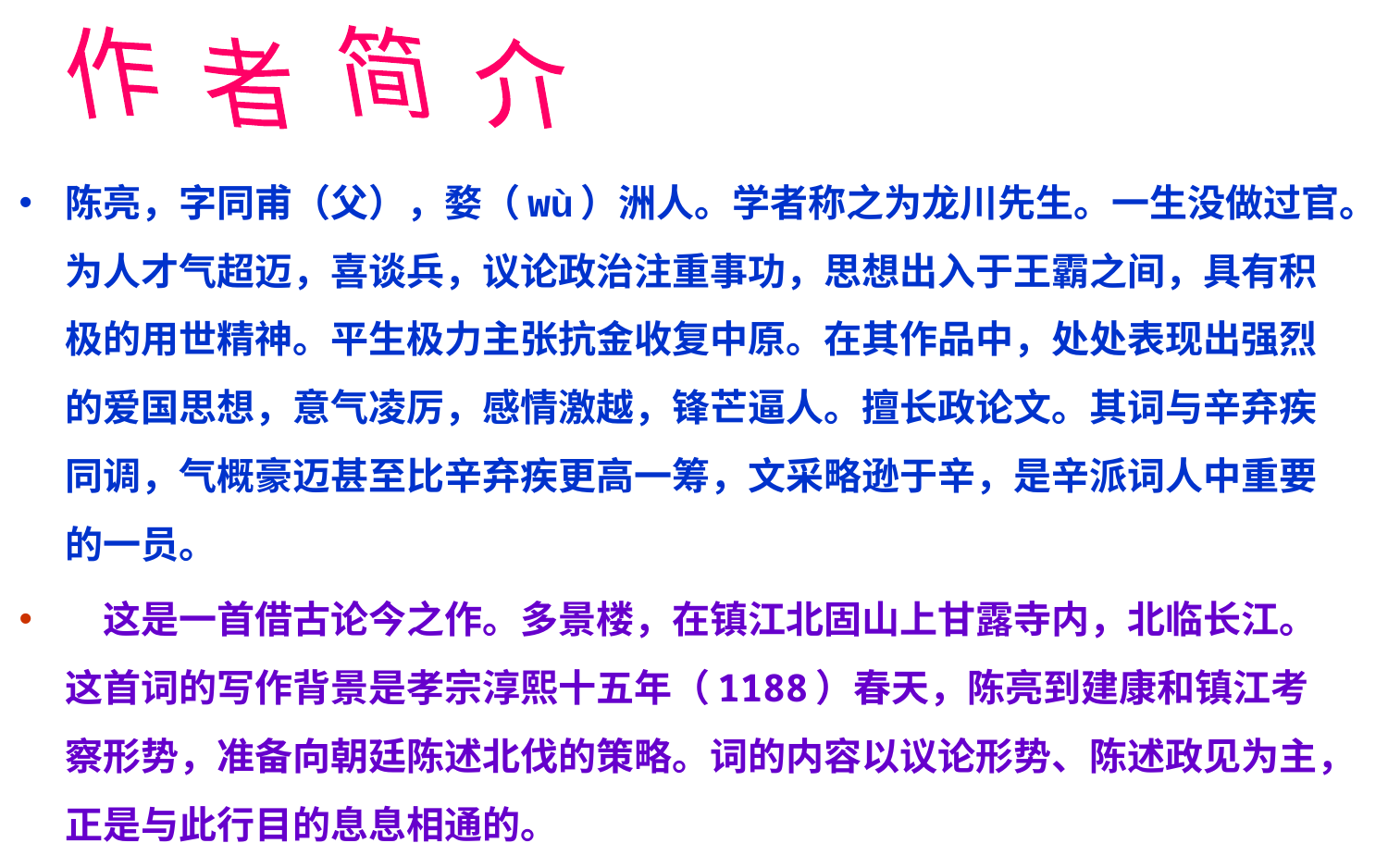

作  者  简  介
陈亮，字同甫（父），婺（wù）洲人。学者称之为龙川先生。一生没做过官。为人才气超迈，喜谈兵，议论政治注重事功，思想出入于王霸之间，具有积极的用世精神。平生极力主张抗金收复中原。在其作品中，处处表现出强烈的爱国思想，意气凌厉，感情激越，锋芒逼人。擅长政论文。其词与辛弃疾同调，气概豪迈甚至比辛弃疾更高一筹，文采略逊于辛，是辛派词人中重要的一员。
　这是一首借古论今之作。多景楼，在镇江北固山上甘露寺内，北临长江。这首词的写作背景是孝宗淳熙十五年（1188）春天，陈亮到建康和镇江考察形势，准备向朝廷陈述北伐的策略。词的内容以议论形势、陈述政见为主，正是与此行目的息息相通的。